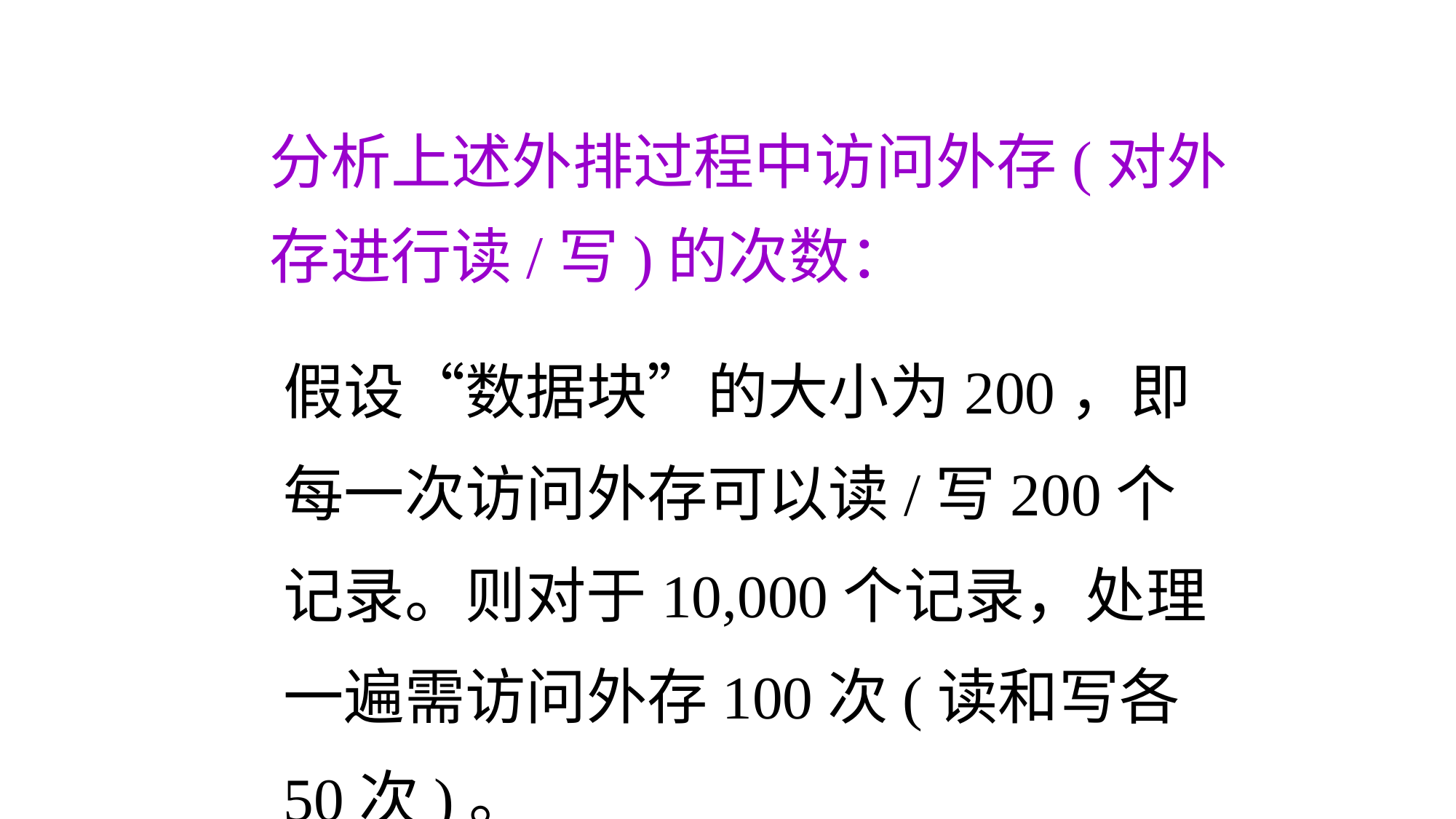

分析上述外排过程中访问外存(对外
存进行读/写)的次数：
假设“数据块”的大小为200，即每一次访问外存可以读/写200个记录。则对于10,000个记录，处理一遍需访问外存100次(读和写各50次)。